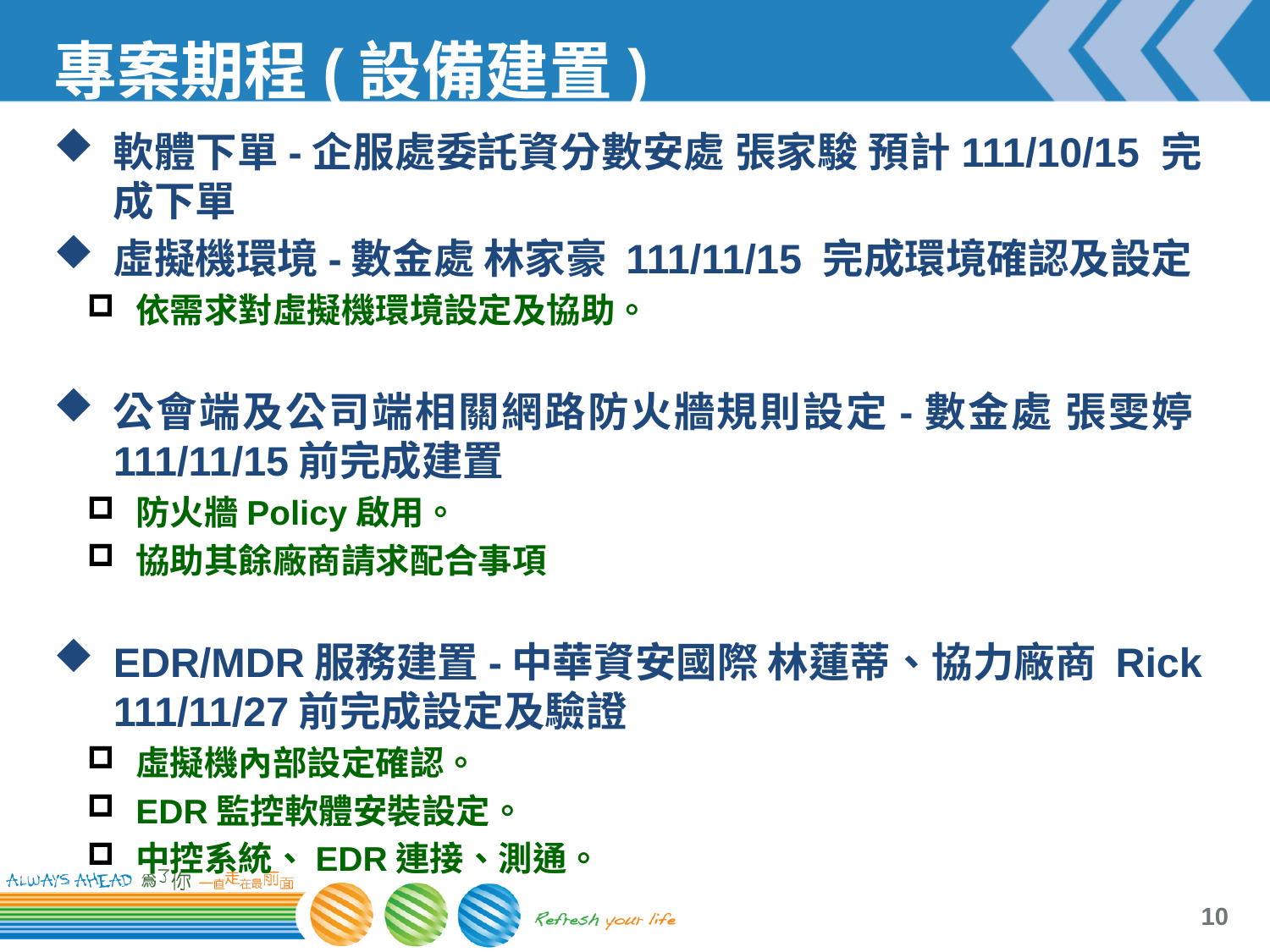

# 專案期程(設備建置)
軟體下單-企服處委託資分數安處 張家駿 預計111/10/15 完成下單
虛擬機環境-數金處 林家豪 111/11/15 完成環境確認及設定
依需求對虛擬機環境設定及協助。

公會端及公司端相關網路防火牆規則設定-數金處 張雯婷111/11/15前完成建置
防火牆Policy啟用。
協助其餘廠商請求配合事項

EDR/MDR服務建置-中華資安國際 林蓮蒂、協力廠商 Rick 111/11/27前完成設定及驗證
虛擬機內部設定確認。
EDR監控軟體安裝設定。
中控系統、EDR連接、測通。

10